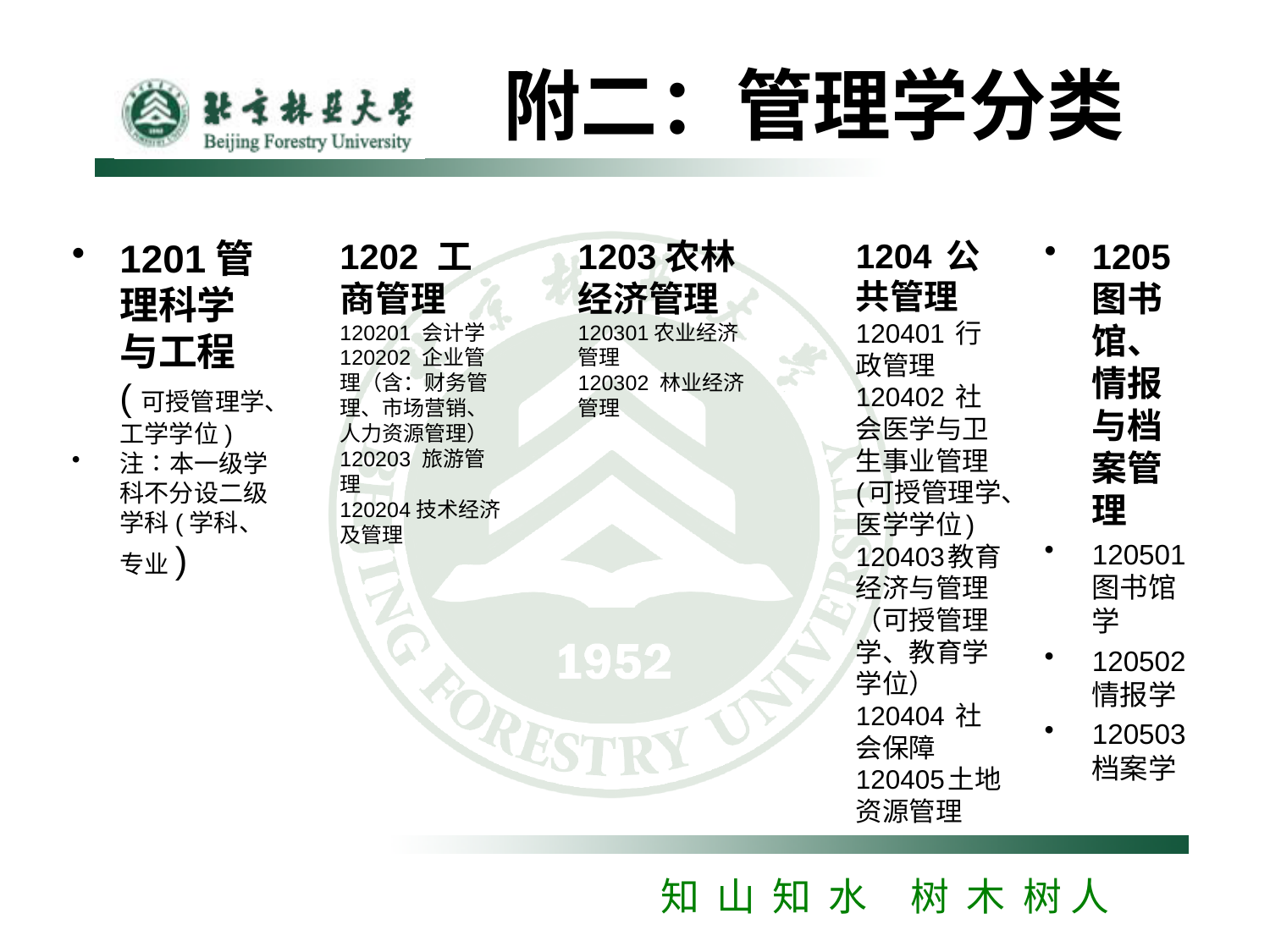

# 附二：管理学分类
1201管理科学与工程(可授管理学、工学学位)
注∶本一级学科不分设二级学科(学科、专业)

1202 工商管理
120201 会计学
120202 企业管理（含：财务管理、市场营销、人力资源管理）
120203 旅游管理
120204技术经济及管理
1203农林经济管理
120301农业经济管理
120302 林业经济管理
1204 公共管理
120401 行政管理
120402 社会医学与卫生事业管理(可授管理学、医学学位)
120403教育经济与管理（可授管理学、教育学学位）
120404 社会保障
120405土地资源管理
1205 图书馆、情报与档案管理
120501 图书馆学
120502 情报学
120503 档案学